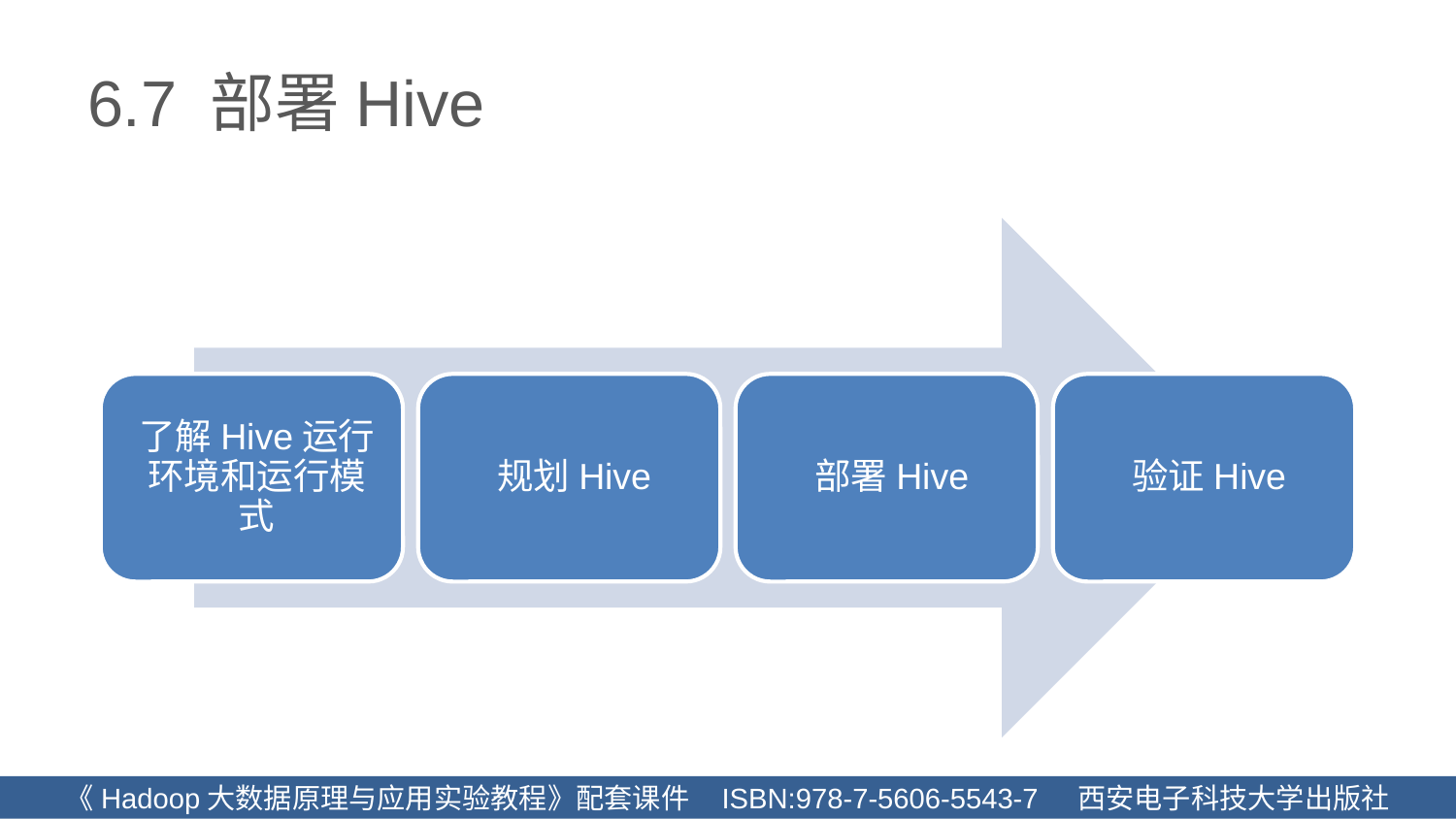

# 6.7 部署Hive
了解Hive运行环境和运行模式
规划Hive
部署Hive
验证Hive